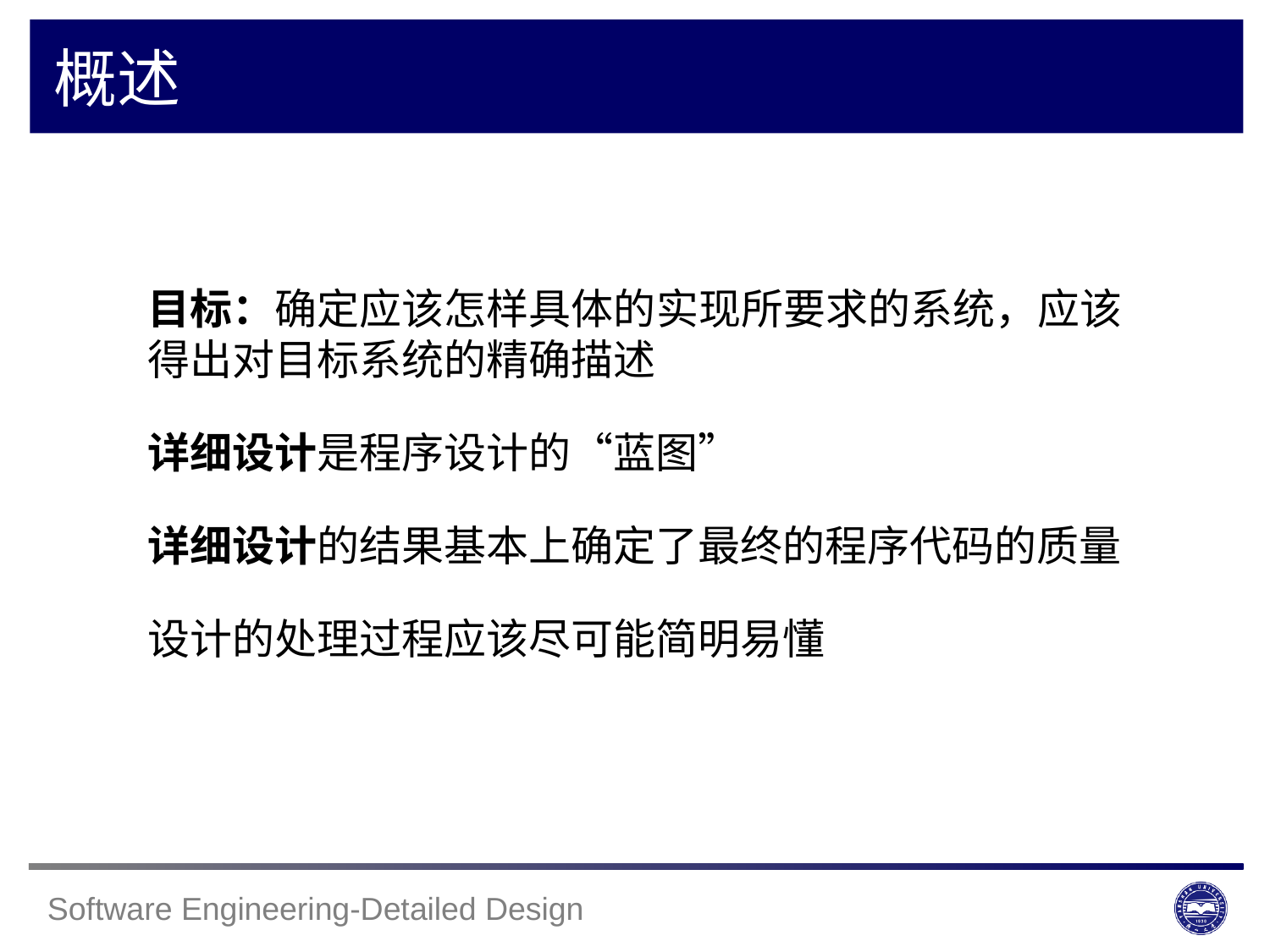

概述
目标：确定应该怎样具体的实现所要求的系统，应该得出对目标系统的精确描述
详细设计是程序设计的“蓝图”
详细设计的结果基本上确定了最终的程序代码的质量
设计的处理过程应该尽可能简明易懂